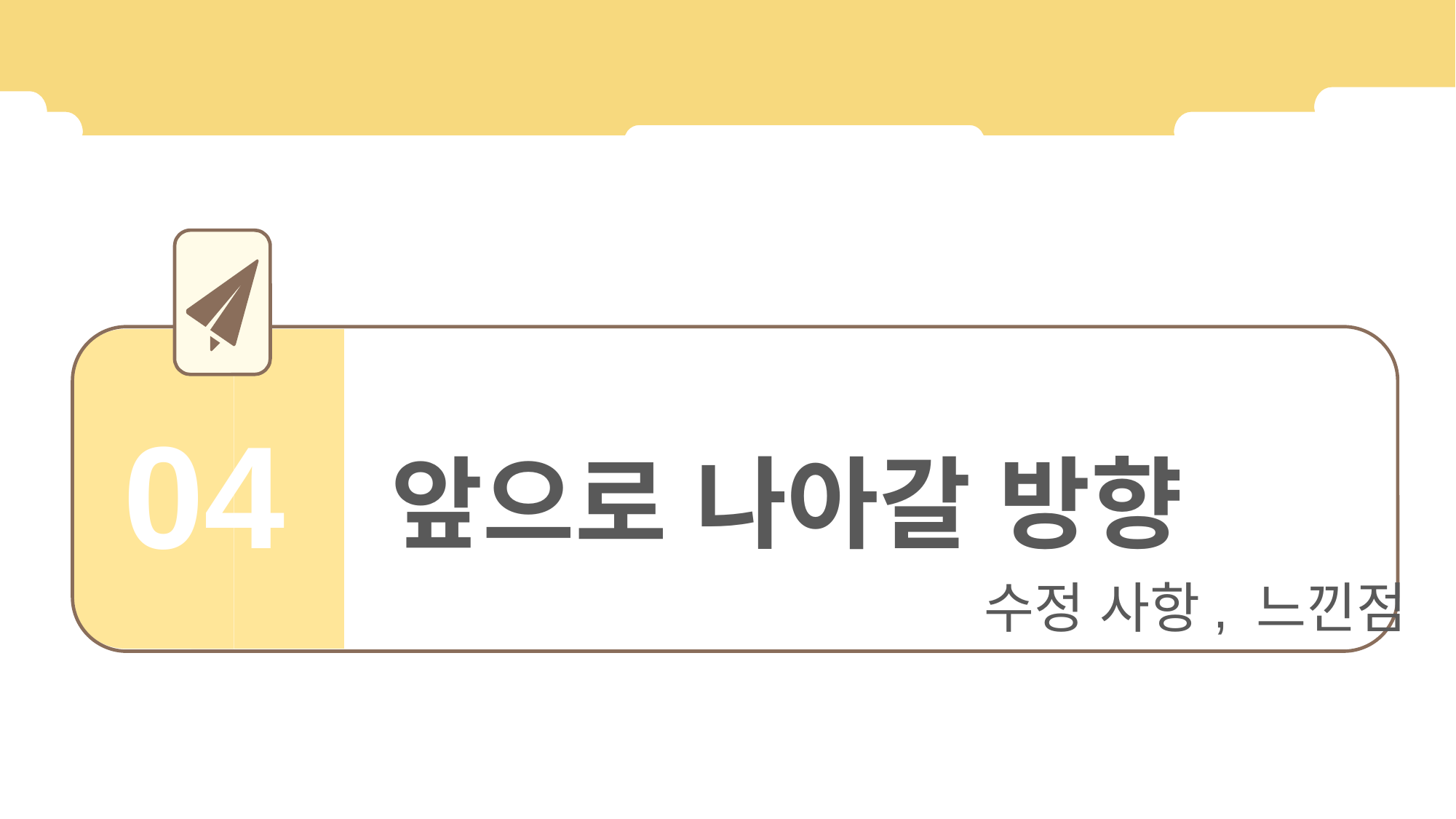

앞으로 나아갈 방향
04
수정 사항, 느낀점